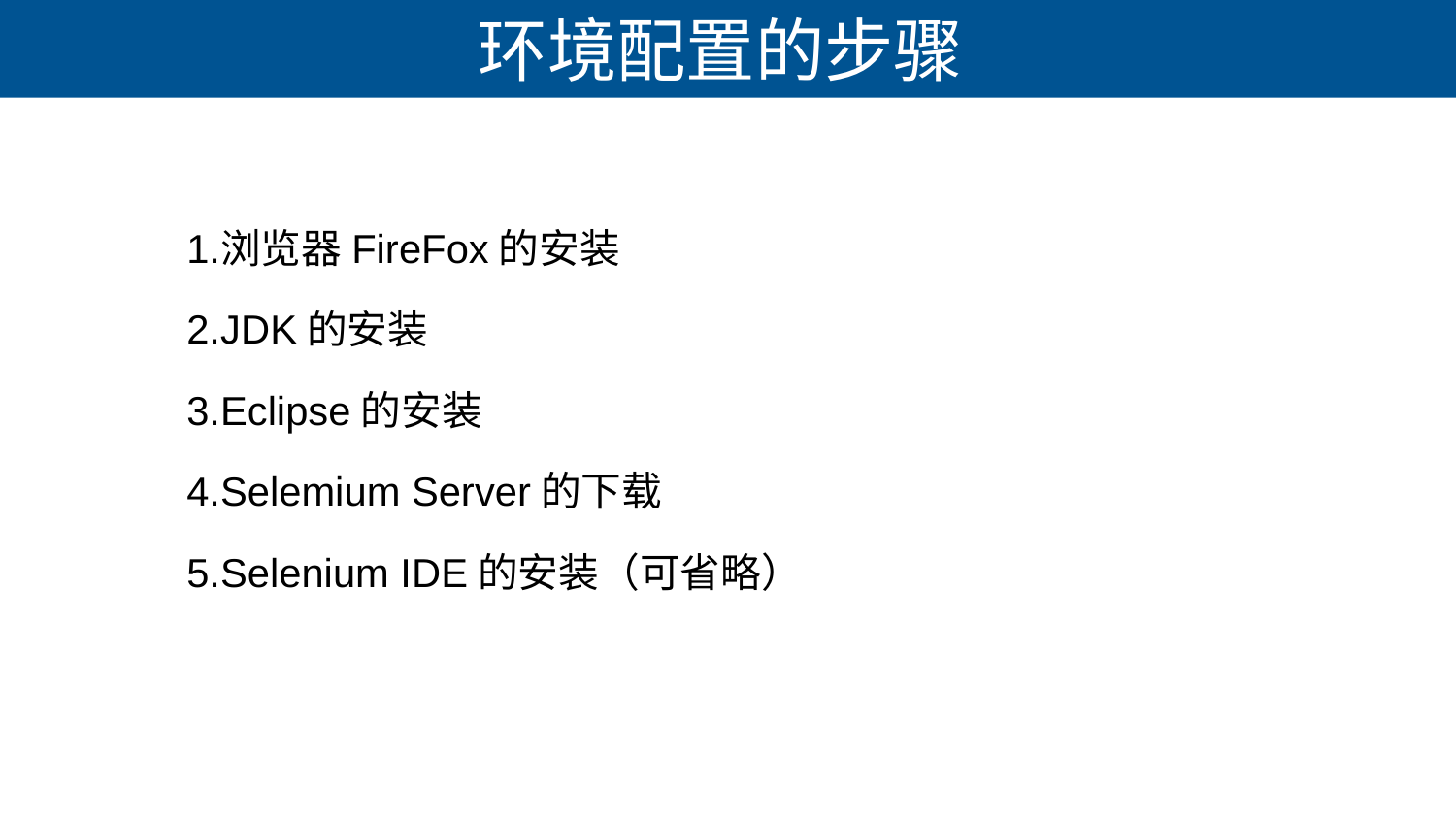

# 环境配置的步骤
浏览器FireFox的安装
JDK的安装
Eclipse的安装
Selemium Server的下载
Selenium IDE的安装（可省略）